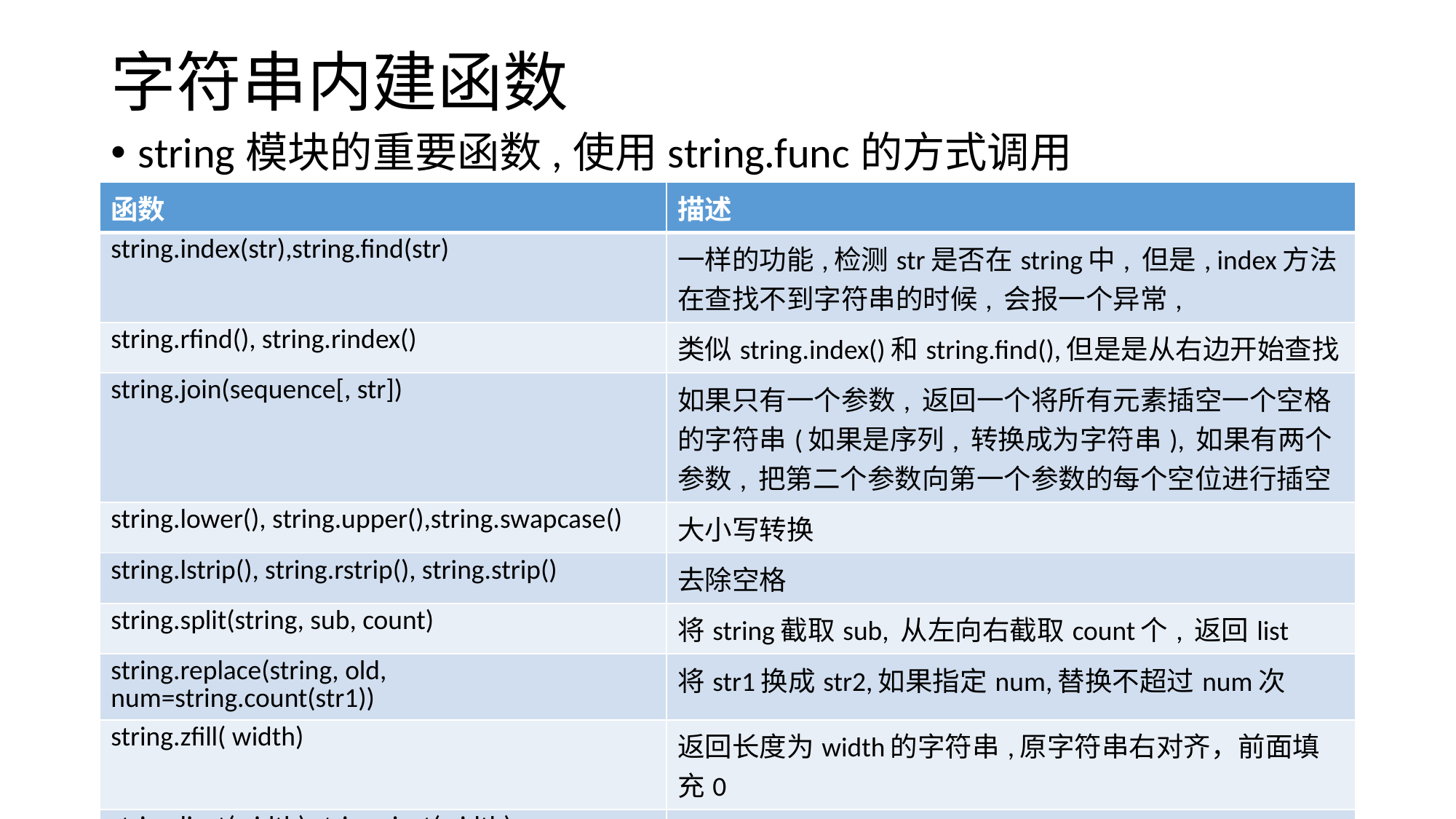

# 字符串内建函数
string模块的重要函数,使用string.func的方式调用

| 函数 | 描述 |
| --- | --- |
| string.index(str),string.find(str) | 一样的功能,检测str是否在string中, 但是, index方法在查找不到字符串的时候, 会报一个异常, |
| string.rfind(), string.rindex() | 类似string.index()和string.find(),但是是从右边开始查找 |
| string.join(sequence[, str]) | 如果只有一个参数, 返回一个将所有元素插空一个空格的字符串(如果是序列, 转换成为字符串), 如果有两个参数, 把第二个参数向第一个参数的每个空位进行插空 |
| string.lower(), string.upper(),string.swapcase() | 大小写转换 |
| string.lstrip(), string.rstrip(), string.strip() | 去除空格 |
| string.split(string, sub, count) | 将string截取sub, 从左向右截取count个, 返回list |
| string.replace(string, old, num=string.count(str1)) | 将str1换成str2,如果指定num,替换不超过num次 |
| string.zfill( width) | 返回长度为width的字符串,原字符串右对齐，前面填充0 |
| string.ljust(width),string.rjust(width) | 返回一个原字符串左(右)对齐，并使用空格填充至长度width的新字符串 |